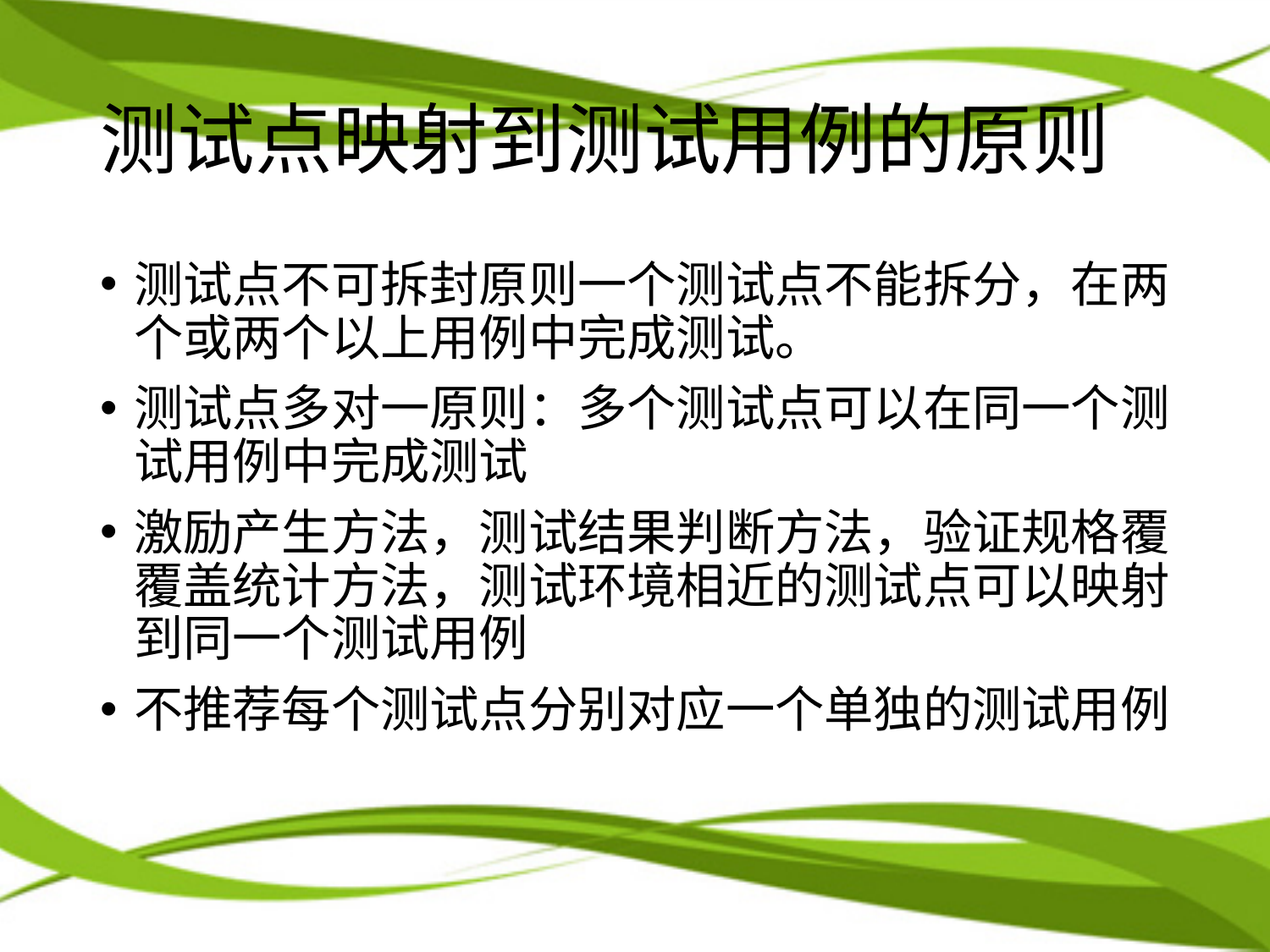

# 测试点映射到测试用例的原则
测试点不可拆封原则一个测试点不能拆分，在两个或两个以上用例中完成测试。
测试点多对一原则：多个测试点可以在同一个测试用例中完成测试
激励产生方法，测试结果判断方法，验证规格覆覆盖统计方法，测试环境相近的测试点可以映射到同一个测试用例
不推荐每个测试点分别对应一个单独的测试用例